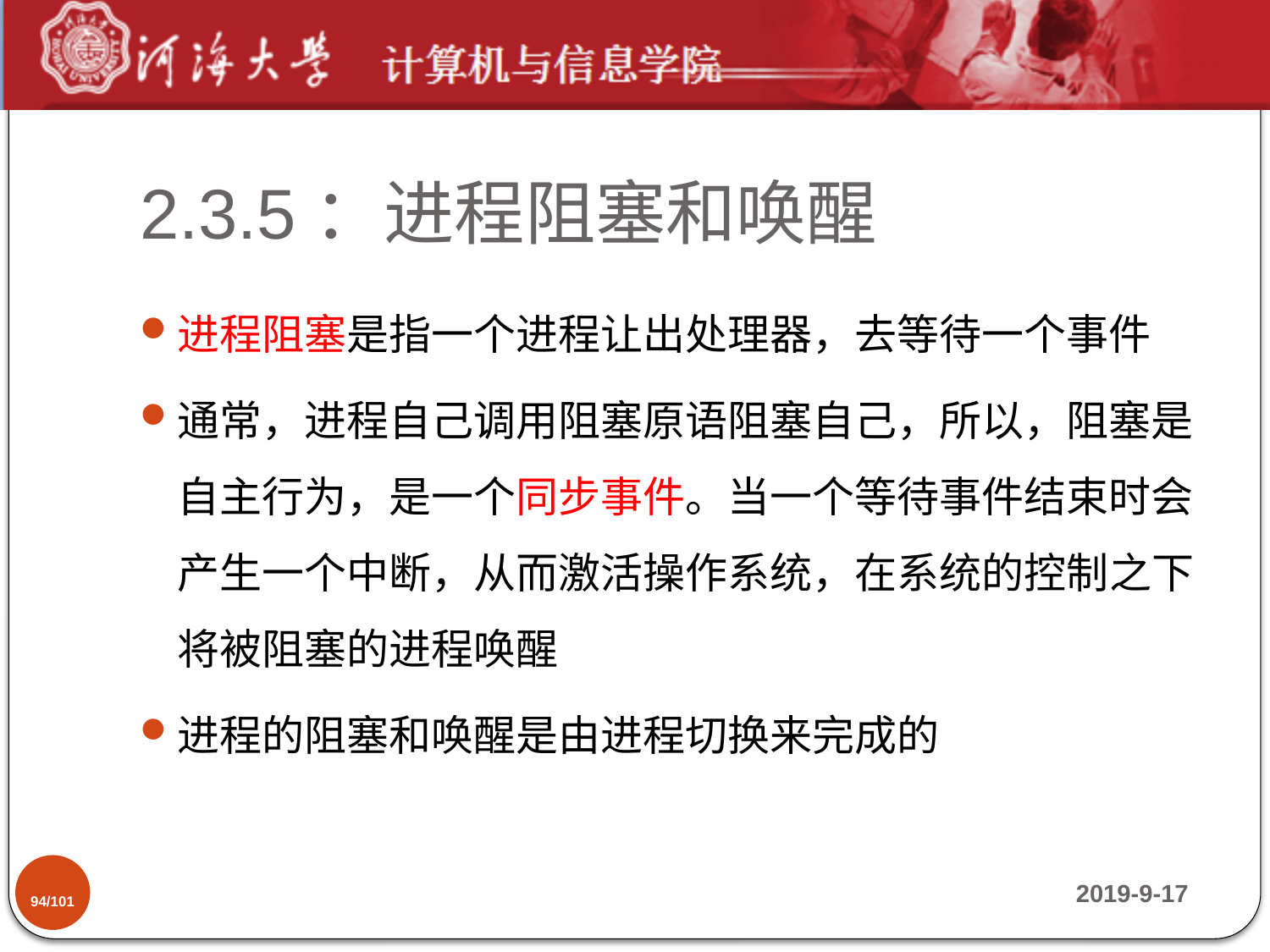

# 2.3.5：进程阻塞和唤醒
进程阻塞是指一个进程让出处理器，去等待一个事件
通常，进程自己调用阻塞原语阻塞自己，所以，阻塞是自主行为，是一个同步事件。当一个等待事件结束时会产生一个中断，从而激活操作系统，在系统的控制之下将被阻塞的进程唤醒
进程的阻塞和唤醒是由进程切换来完成的

94/101
2019-9-17